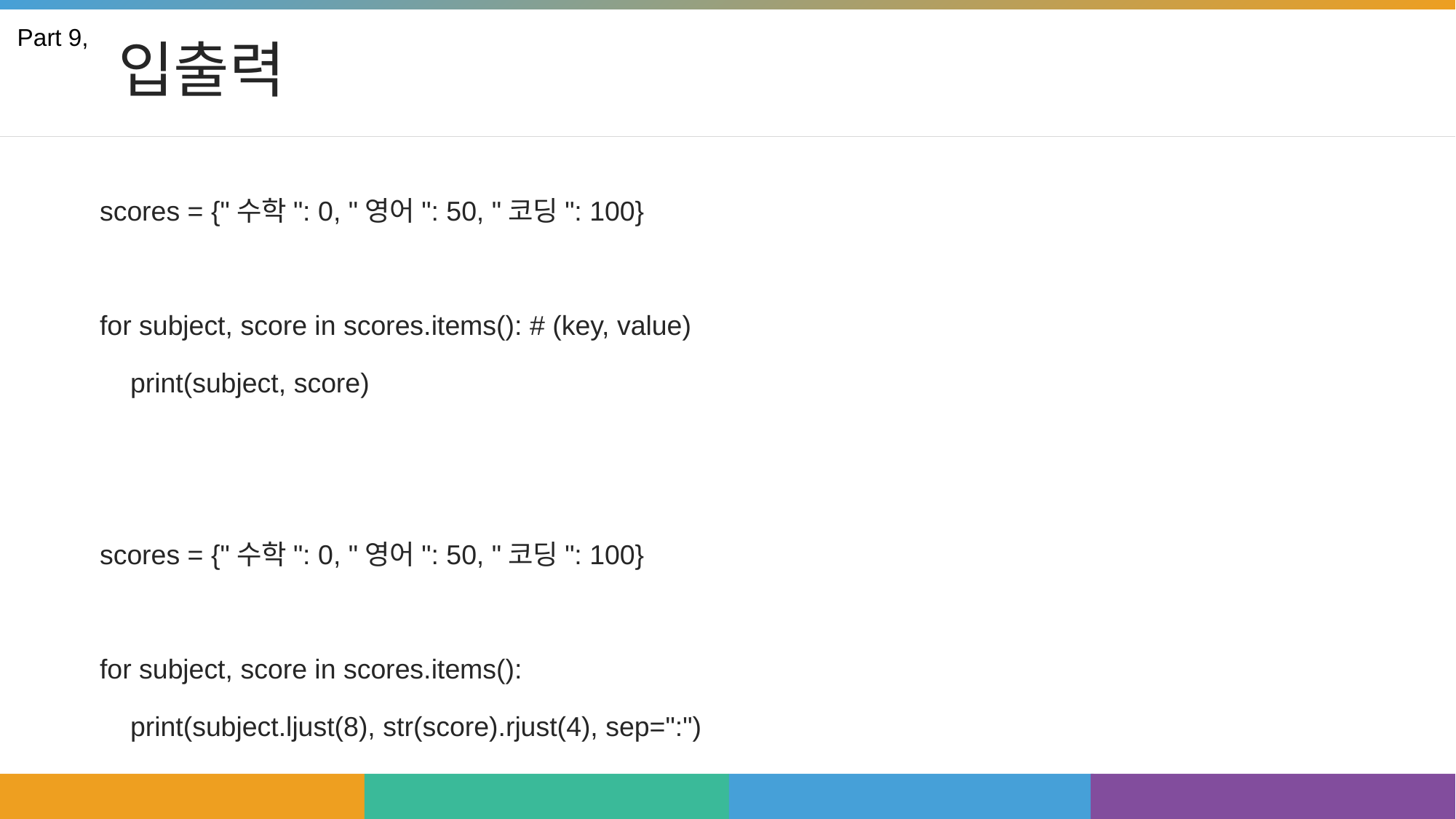

# 입출력
Part 9,
scores = {"수학": 0, "영어": 50, "코딩": 100}

for subject, score in scores.items(): # (key, value)
    print(subject, score)

scores = {"수학": 0, "영어": 50, "코딩": 100}

for subject, score in scores.items():
    print(subject.ljust(8), str(score).rjust(4), sep=":")